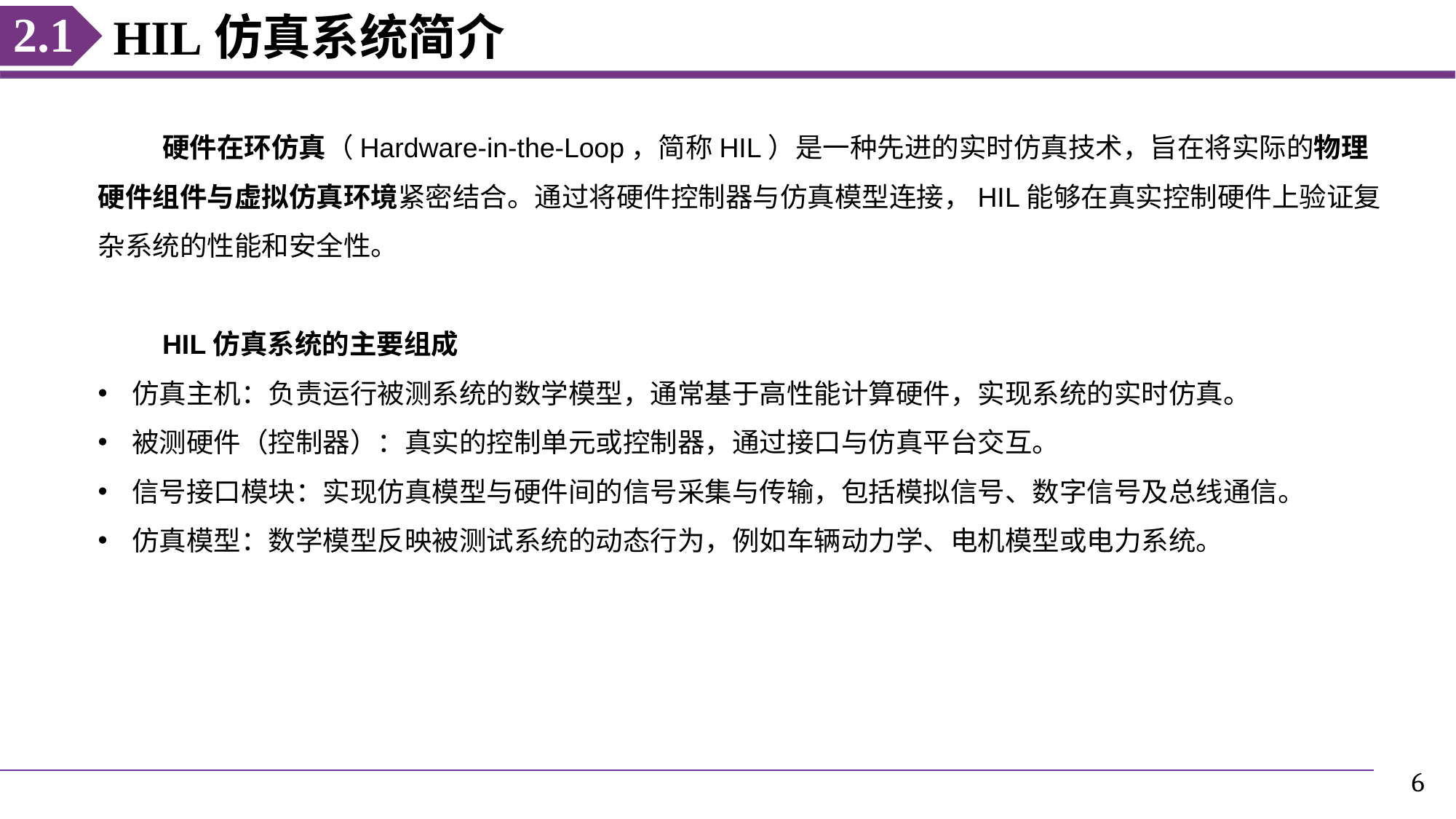

2.1
# HIL仿真系统简介
硬件在环仿真（Hardware-in-the-Loop，简称HIL）是一种先进的实时仿真技术，旨在将实际的物理硬件组件与虚拟仿真环境紧密结合。通过将硬件控制器与仿真模型连接，HIL能够在真实控制硬件上验证复杂系统的性能和安全性。

HIL仿真系统的主要组成
仿真主机：负责运行被测系统的数学模型，通常基于高性能计算硬件，实现系统的实时仿真。
被测硬件（控制器）：真实的控制单元或控制器，通过接口与仿真平台交互。
信号接口模块：实现仿真模型与硬件间的信号采集与传输，包括模拟信号、数字信号及总线通信。
仿真模型：数学模型反映被测试系统的动态行为，例如车辆动力学、电机模型或电力系统。